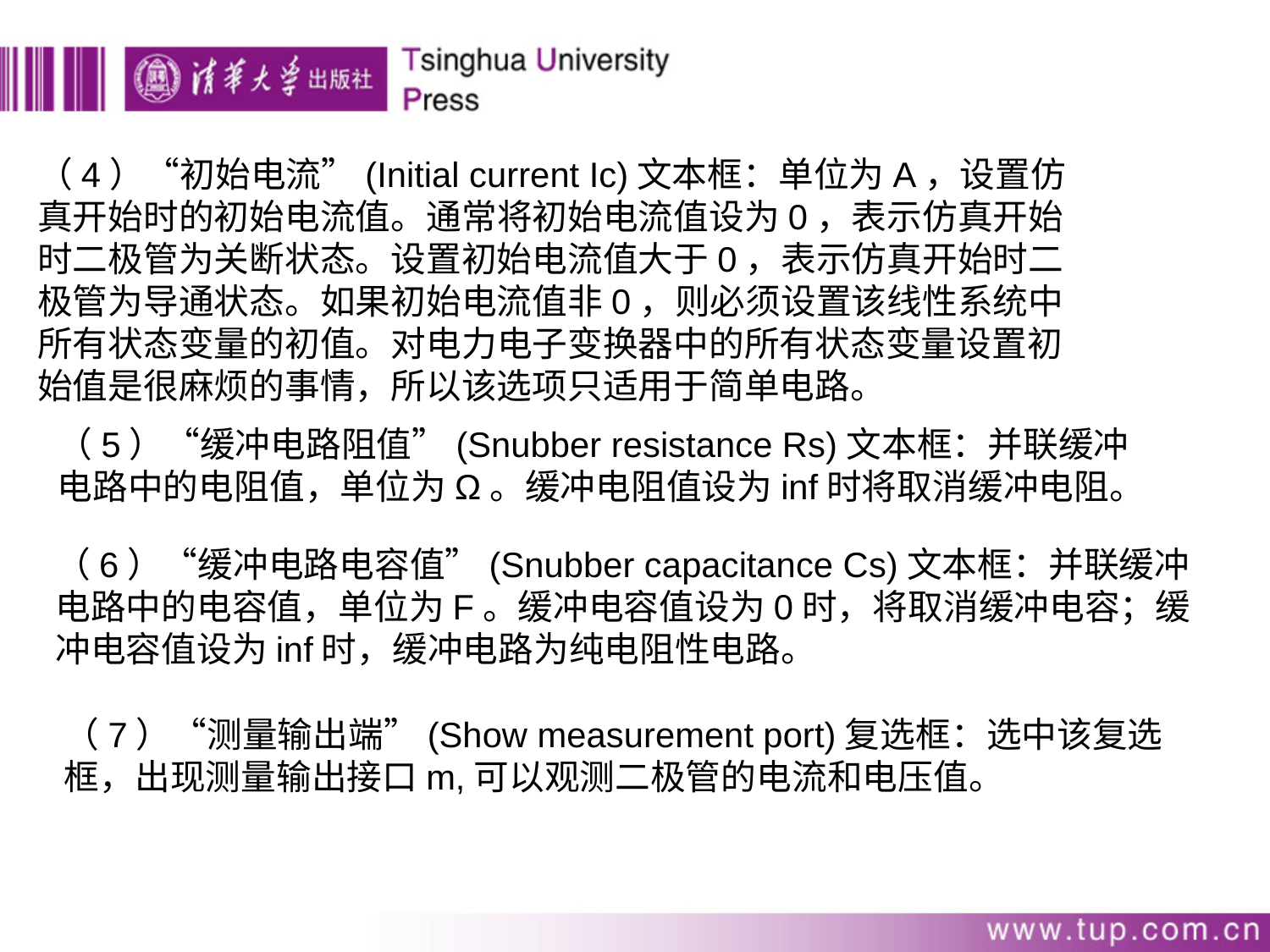

（4）“初始电流”(Initial current Ic)文本框：单位为A，设置仿真开始时的初始电流值。通常将初始电流值设为0，表示仿真开始时二极管为关断状态。设置初始电流值大于0，表示仿真开始时二极管为导通状态。如果初始电流值非0，则必须设置该线性系统中所有状态变量的初值。对电力电子变换器中的所有状态变量设置初始值是很麻烦的事情，所以该选项只适用于简单电路。
（5）“缓冲电路阻值”(Snubber resistance Rs)文本框：并联缓冲电路中的电阻值，单位为Ω。缓冲电阻值设为inf时将取消缓冲电阻。
（6）“缓冲电路电容值”(Snubber capacitance Cs)文本框：并联缓冲电路中的电容值，单位为F。缓冲电容值设为0时，将取消缓冲电容；缓冲电容值设为inf时，缓冲电路为纯电阻性电路。
（7）“测量输出端”(Show measurement port)复选框：选中该复选框，出现测量输出接口m,可以观测二极管的电流和电压值。